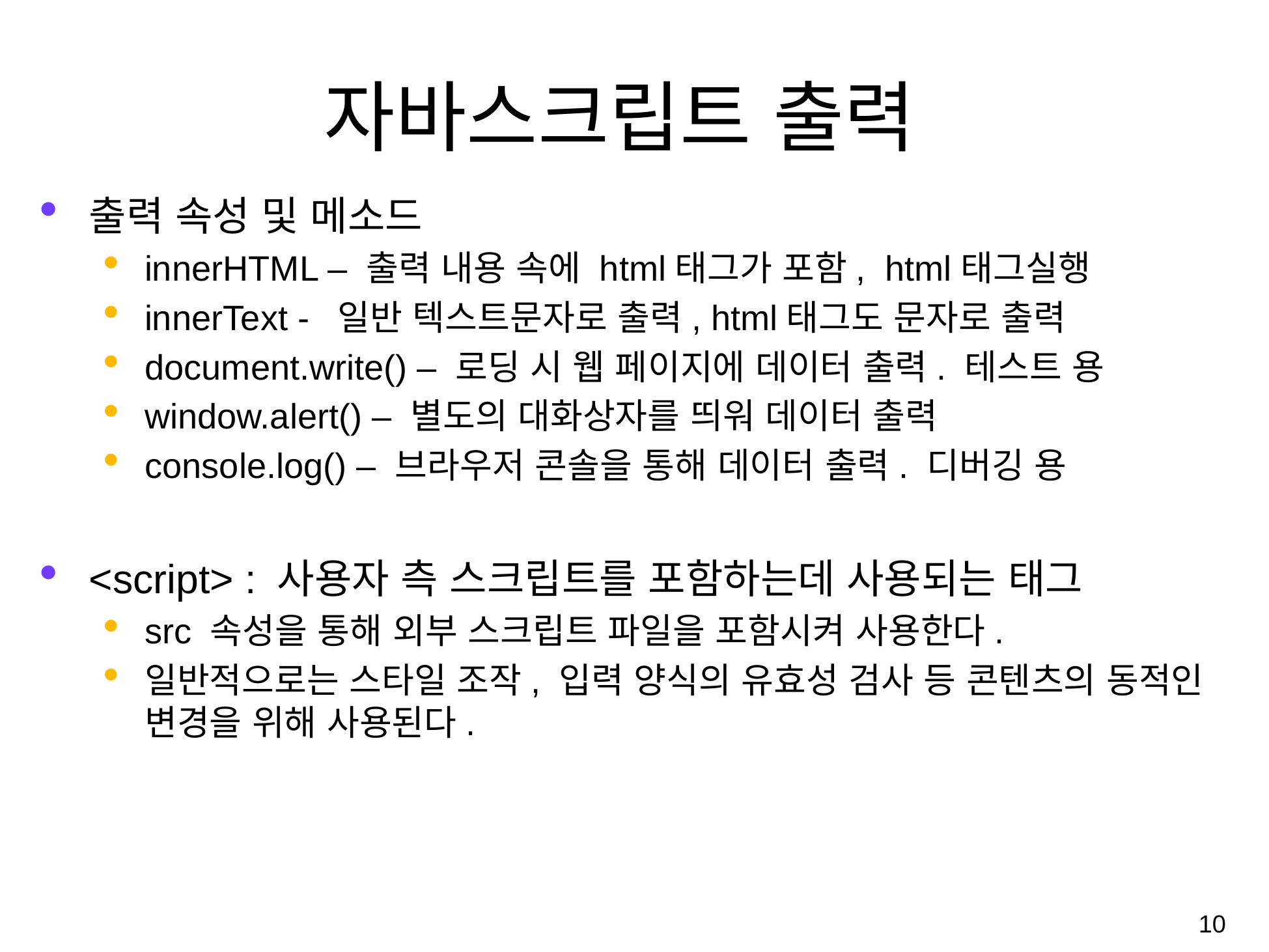

# 자바스크립트 출력
출력 속성 및 메소드
innerHTML – 출력 내용 속에 html태그가 포함,  html태그실행
innerText -  일반 텍스트문자로 출력, html태그도 문자로 출력
document.write() – 로딩 시 웹 페이지에 데이터 출력. 테스트 용
window.alert() – 별도의 대화상자를 띄워 데이터 출력
console.log() – 브라우저 콘솔을 통해 데이터 출력. 디버깅 용

<script> : 사용자 측 스크립트를 포함하는데 사용되는 태그
src 속성을 통해 외부 스크립트 파일을 포함시켜 사용한다.
일반적으로는 스타일 조작, 입력 양식의 유효성 검사 등 콘텐츠의 동적인 변경을 위해 사용된다.
10